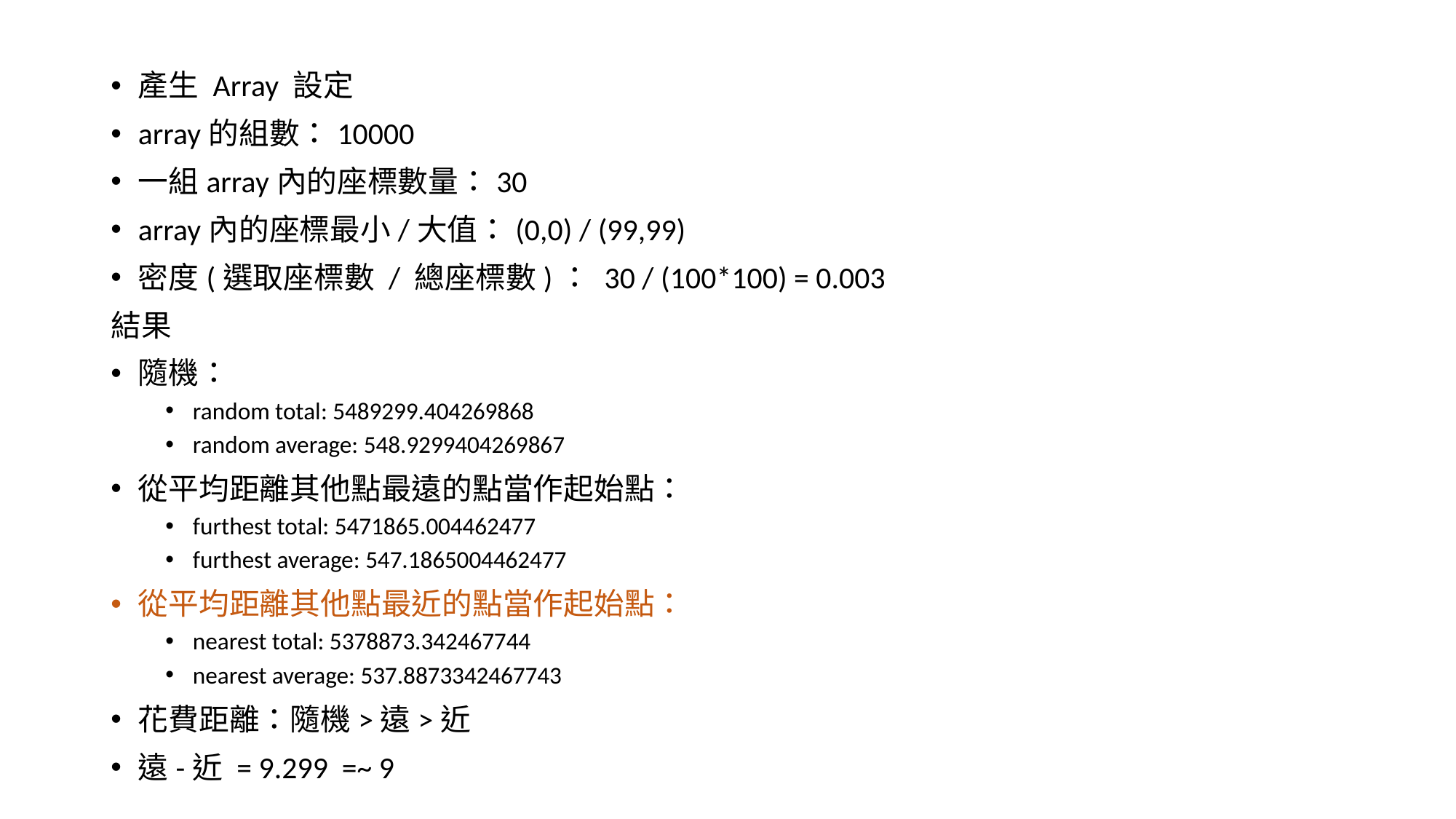

產生 Array 設定
array的組數：10000
一組array內的座標數量：30
array內的座標最小/大值：(0,0) / (99,99)
密度(選取座標數 / 總座標數)： 30 / (100*100) = 0.003
結果
隨機：
random total: 5489299.404269868
random average: 548.9299404269867
從平均距離其他點最遠的點當作起始點：
furthest total: 5471865.004462477
furthest average: 547.1865004462477
從平均距離其他點最近的點當作起始點：
nearest total: 5378873.342467744
nearest average: 537.8873342467743
花費距離：隨機>遠>近
遠-近 = 9.299  =~ 9